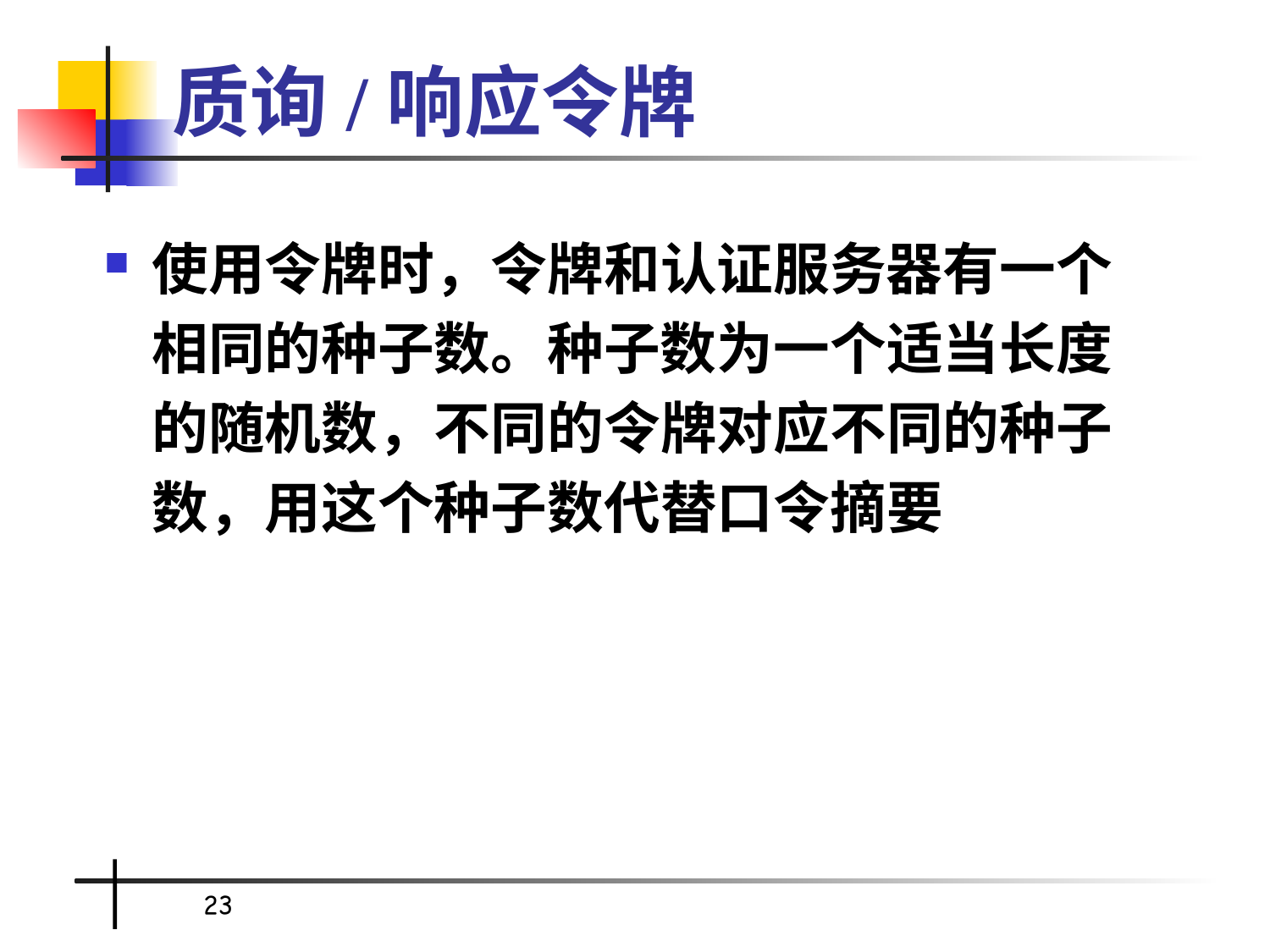

# 质询/响应令牌
使用令牌时，令牌和认证服务器有一个相同的种子数。种子数为一个适当长度的随机数，不同的令牌对应不同的种子数，用这个种子数代替口令摘要
23